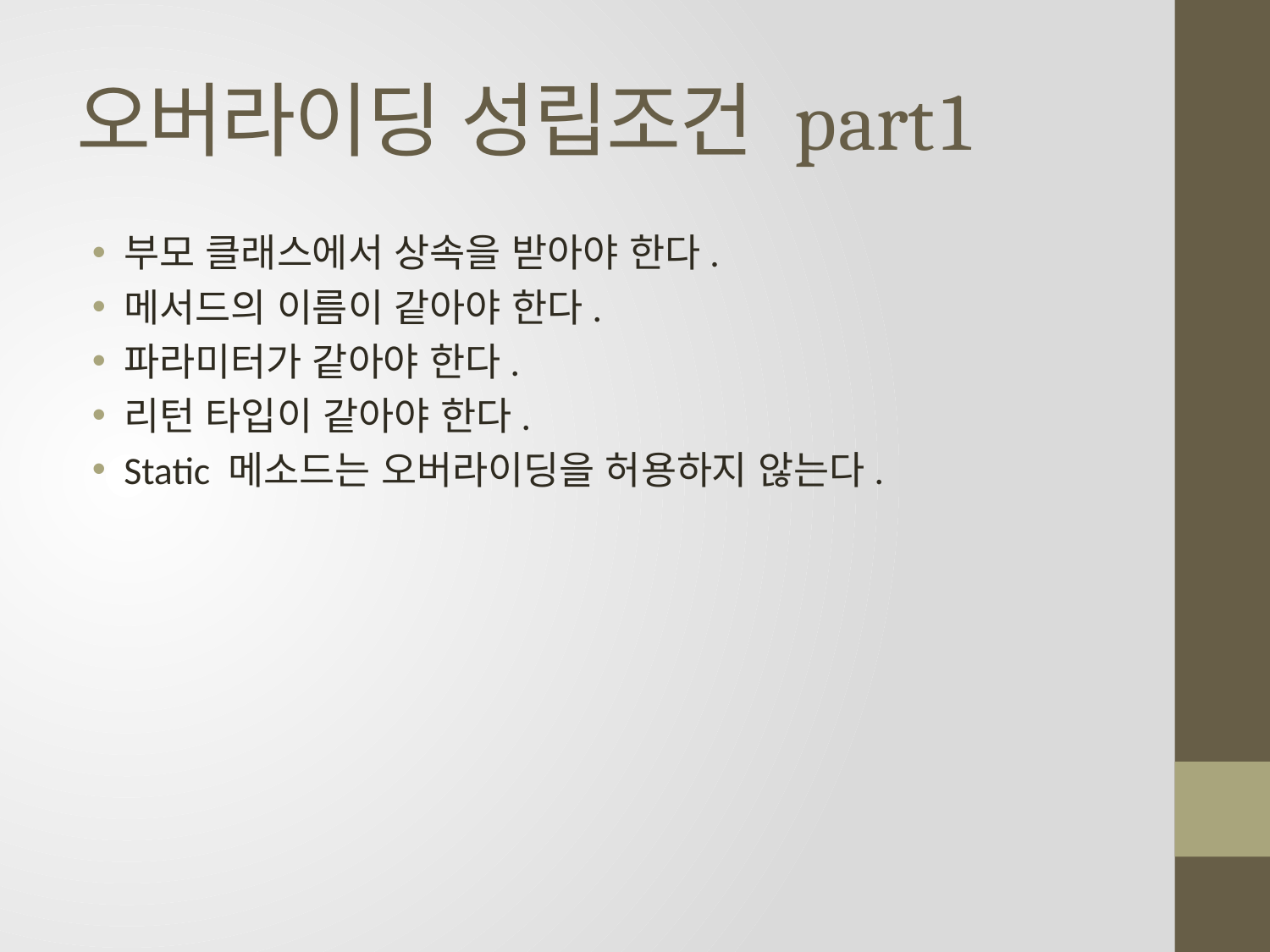

# 오버라이딩 성립조건 part1
부모 클래스에서 상속을 받아야 한다.
메서드의 이름이 같아야 한다.
파라미터가 같아야 한다.
리턴 타입이 같아야 한다.
Static 메소드는 오버라이딩을 허용하지 않는다.